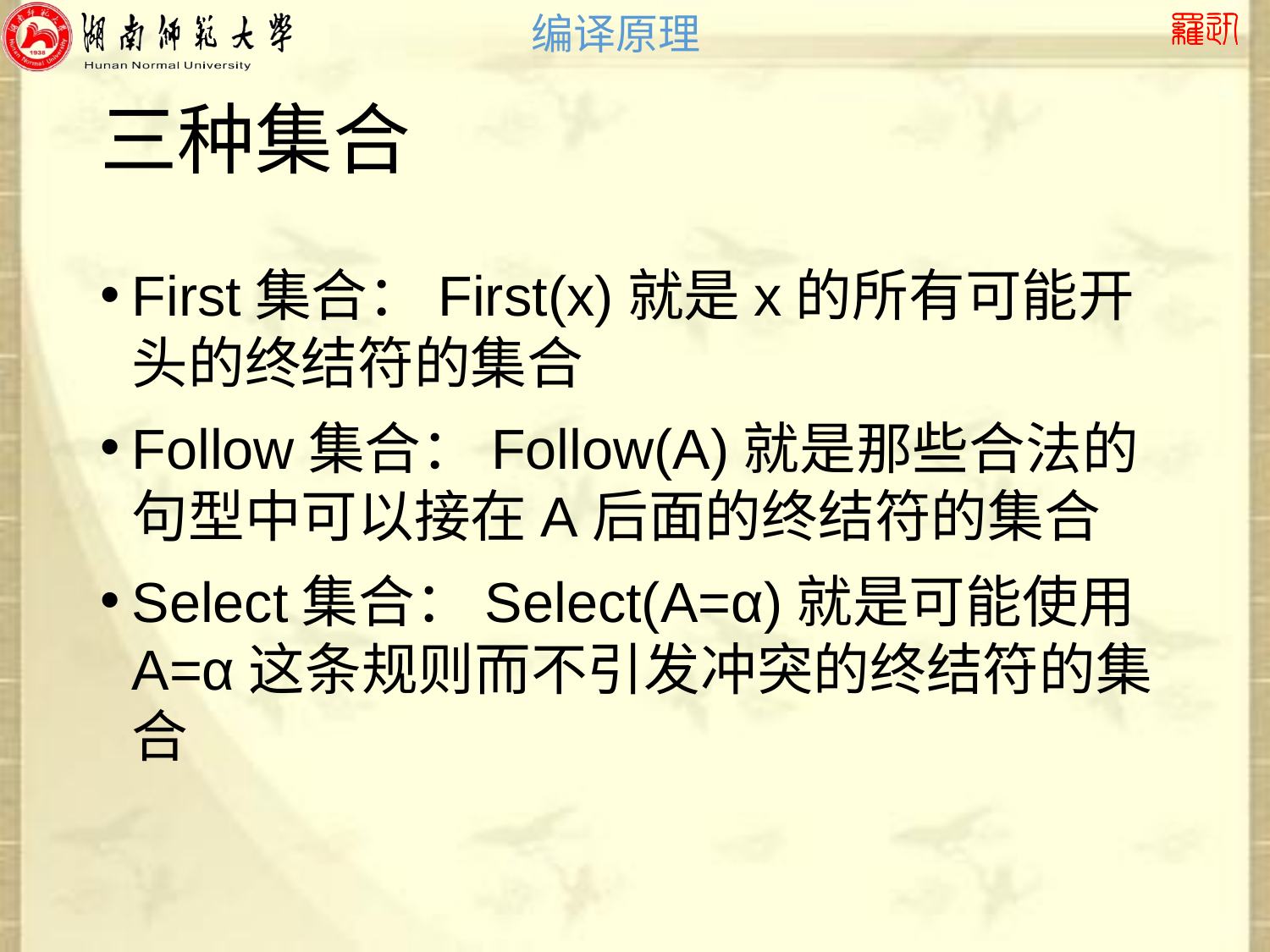

# 三种集合
First集合：First(x)就是x的所有可能开头的终结符的集合
Follow集合：Follow(A)就是那些合法的句型中可以接在A后面的终结符的集合
Select集合：Select(A=α)就是可能使用A=α这条规则而不引发冲突的终结符的集合